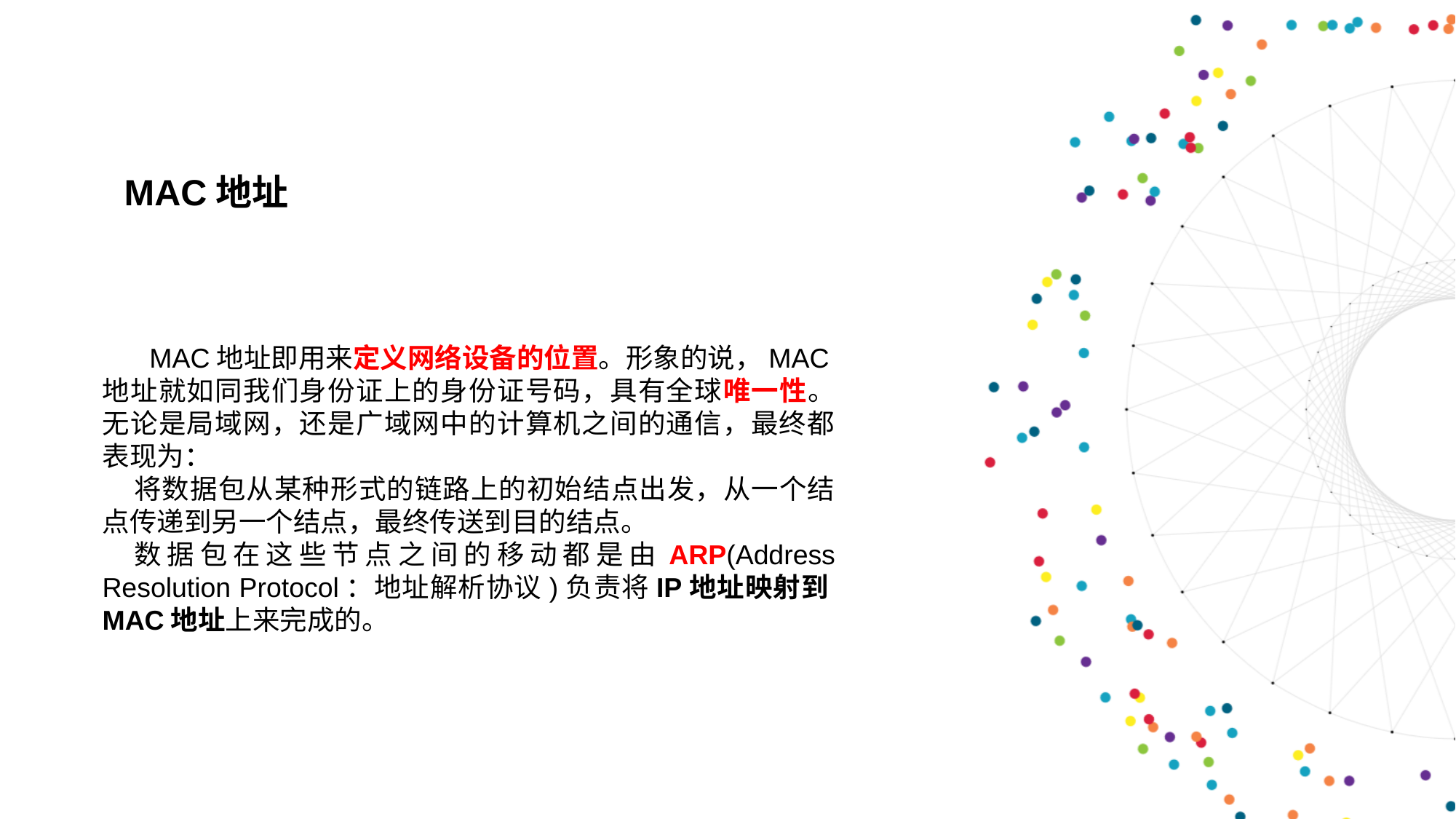

MAC地址
  MAC地址即用来定义网络设备的位置。形象的说，MAC地址就如同我们身份证上的身份证号码，具有全球唯一性。无论是局域网，还是广域网中的计算机之间的通信，最终都表现为：
将数据包从某种形式的链路上的初始结点出发，从一个结点传递到另一个结点，最终传送到目的结点。
数据包在这些节点之间的移动都是由ARP(Address Resolution Protocol：地址解析协议)负责将IP地址映射到MAC地址上来完成的。